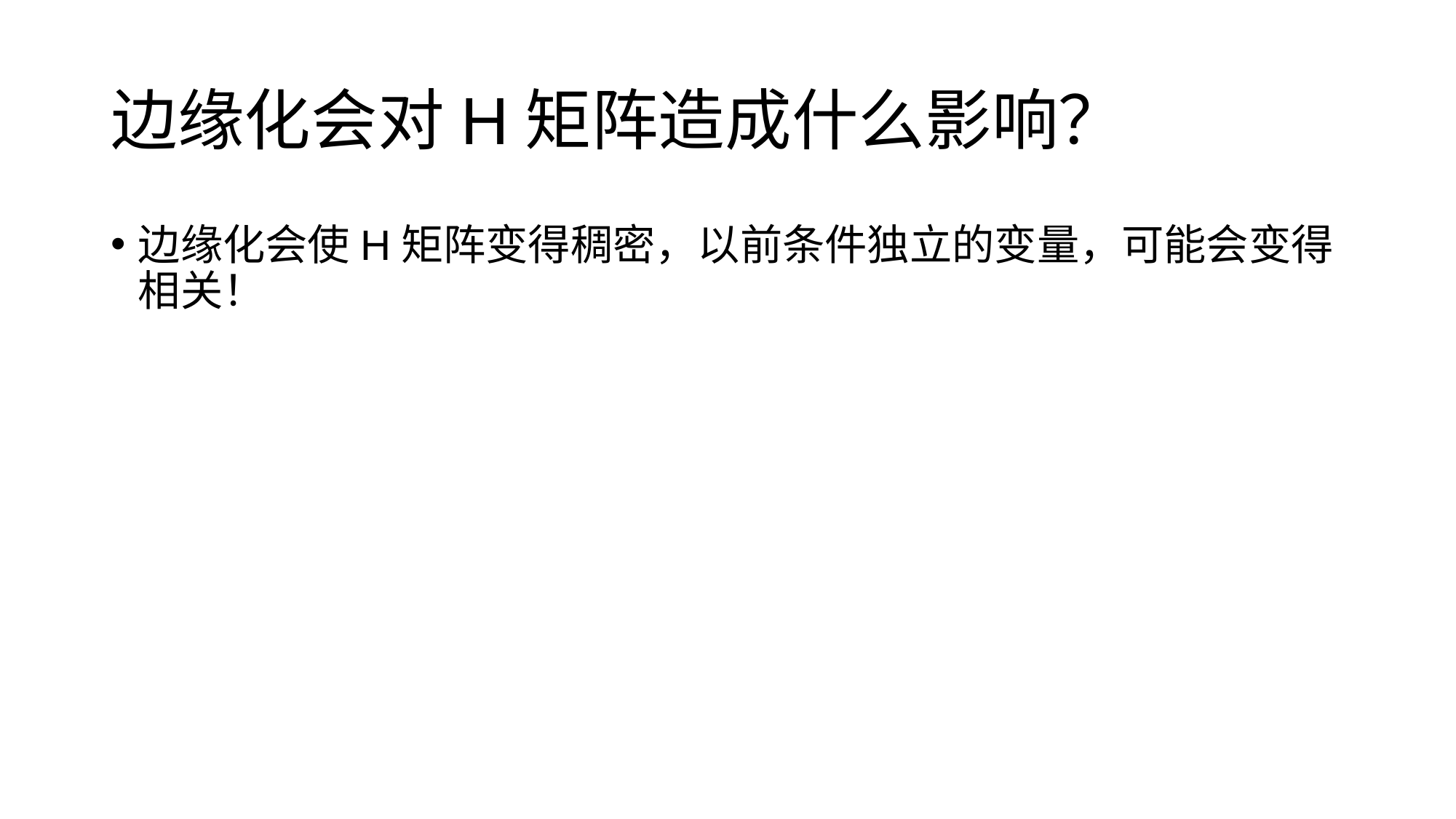

# 边缘化会对H矩阵造成什么影响？
边缘化会使H矩阵变得稠密，以前条件独立的变量，可能会变得相关！